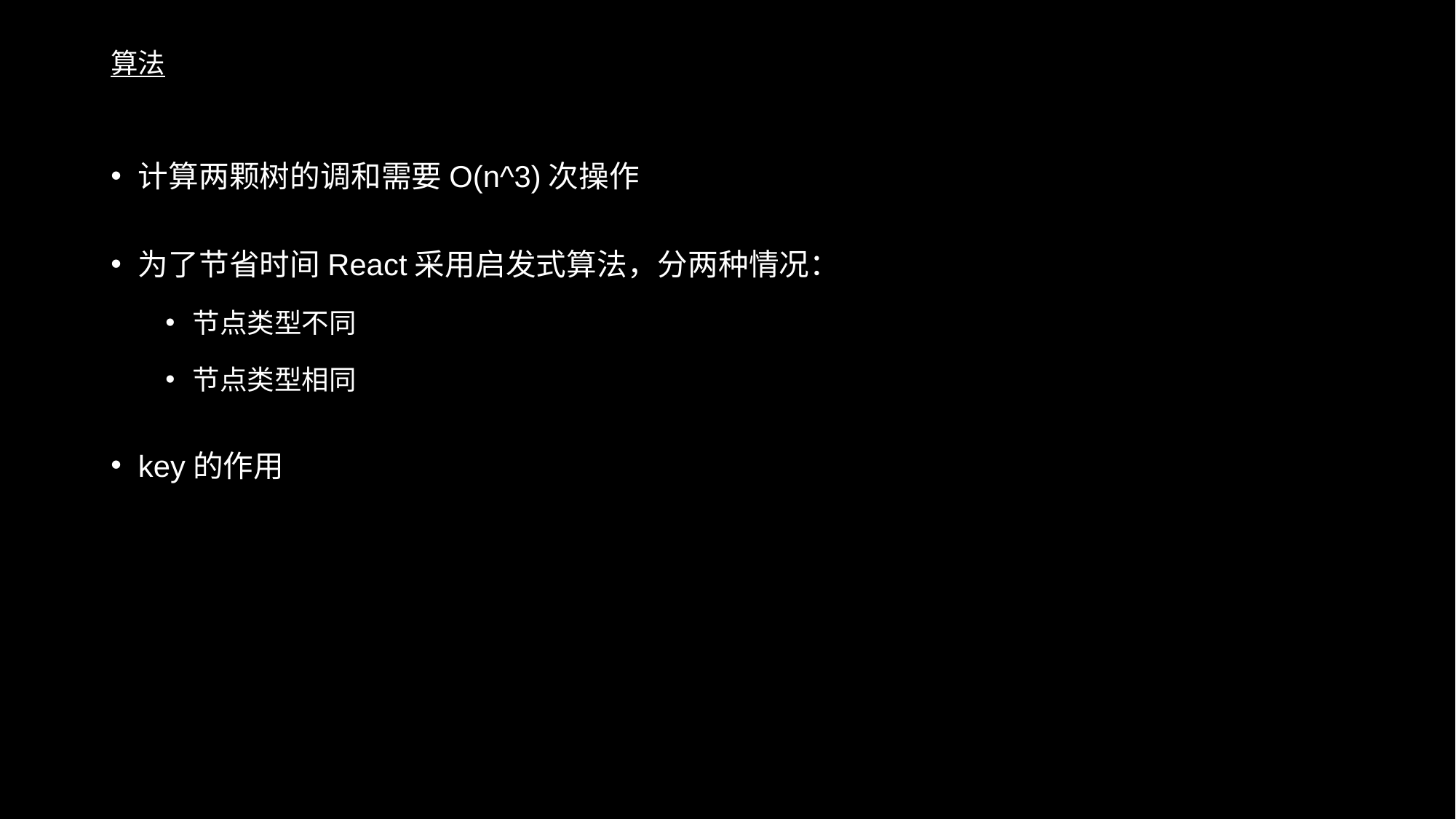

# 算法
计算两颗树的调和需要O(n^3)次操作
为了节省时间React采用启发式算法，分两种情况：
节点类型不同
节点类型相同
key的作用